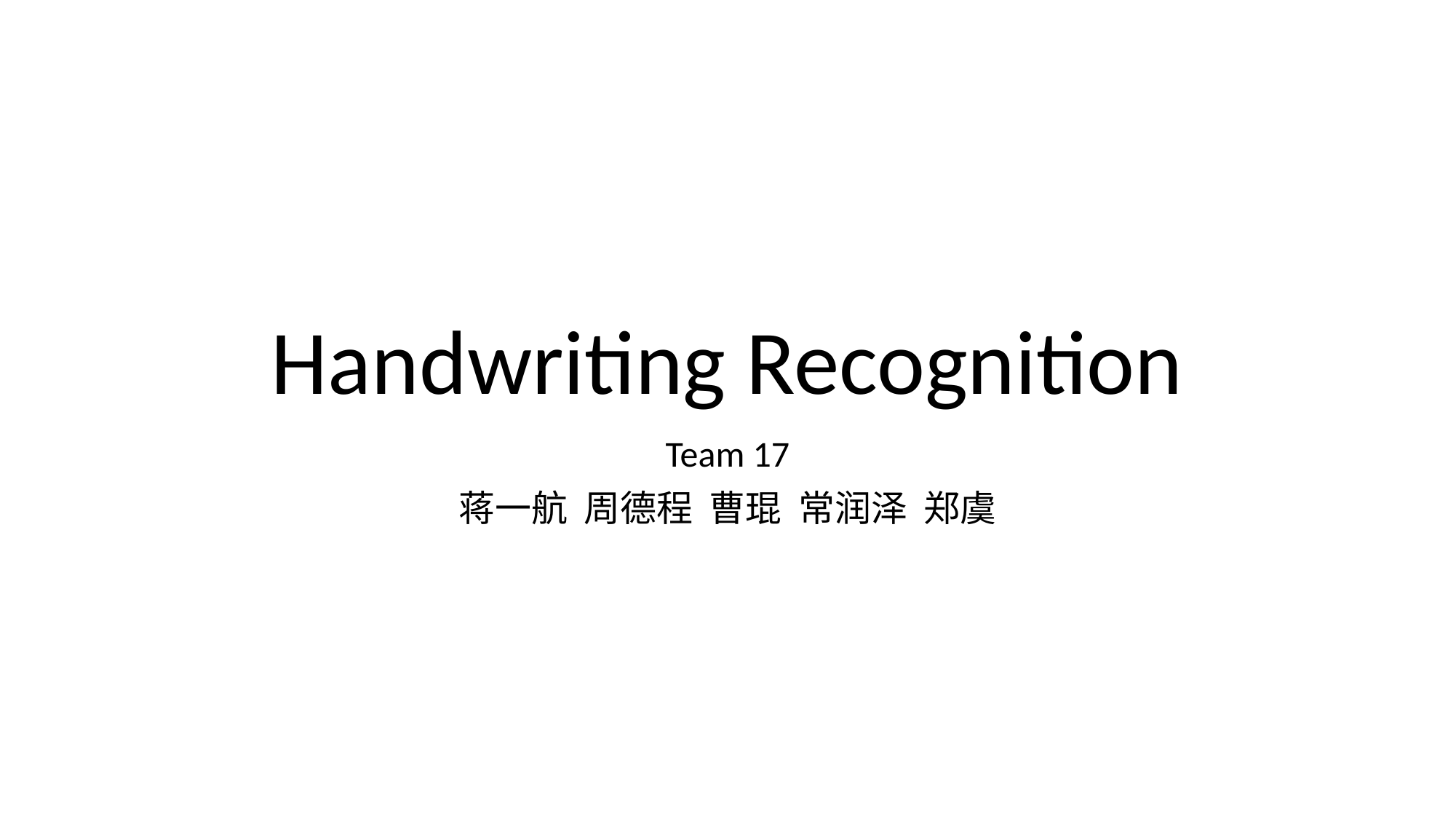

# Handwriting Recognition
Team 17
蒋一航  周德程  曹琨  常润泽  郑虞